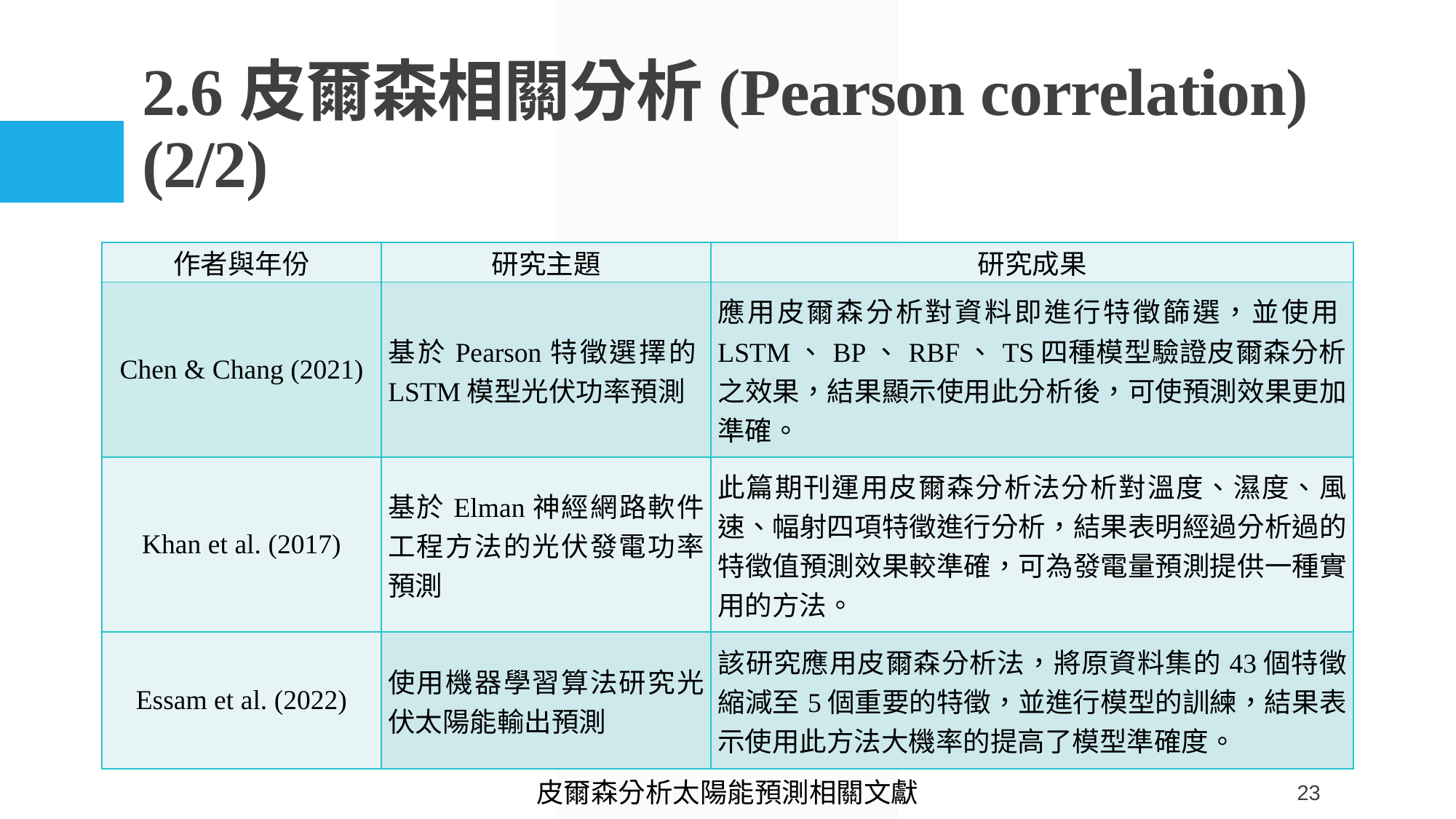

# 2.6皮爾森相關分析(Pearson correlation) (2/2)
| 作者與年份 | 研究主題 | 研究成果 |
| --- | --- | --- |
| Chen & Chang (2021) | 基於Pearson特徵選擇的LSTM模型光伏功率預測 | 應用皮爾森分析對資料即進行特徵篩選，並使用LSTM、BP、RBF、TS四種模型驗證皮爾森分析之效果，結果顯示使用此分析後，可使預測效果更加準確。 |
| Khan et al. (2017) | 基於Elman神經網路軟件工程方法的光伏發電功率預測 | 此篇期刊運用皮爾森分析法分析對溫度、濕度、風速、幅射四項特徵進行分析，結果表明經過分析過的特徵值預測效果較準確，可為發電量預測提供一種實用的方法。 |
| Essam et al. (2022) | 使用機器學習算法研究光伏太陽能輸出預測 | 該研究應用皮爾森分析法，將原資料集的43個特徵縮減至5個重要的特徵，並進行模型的訓練，結果表示使用此方法大機率的提高了模型準確度。 |
皮爾森分析太陽能預測相關文獻
23